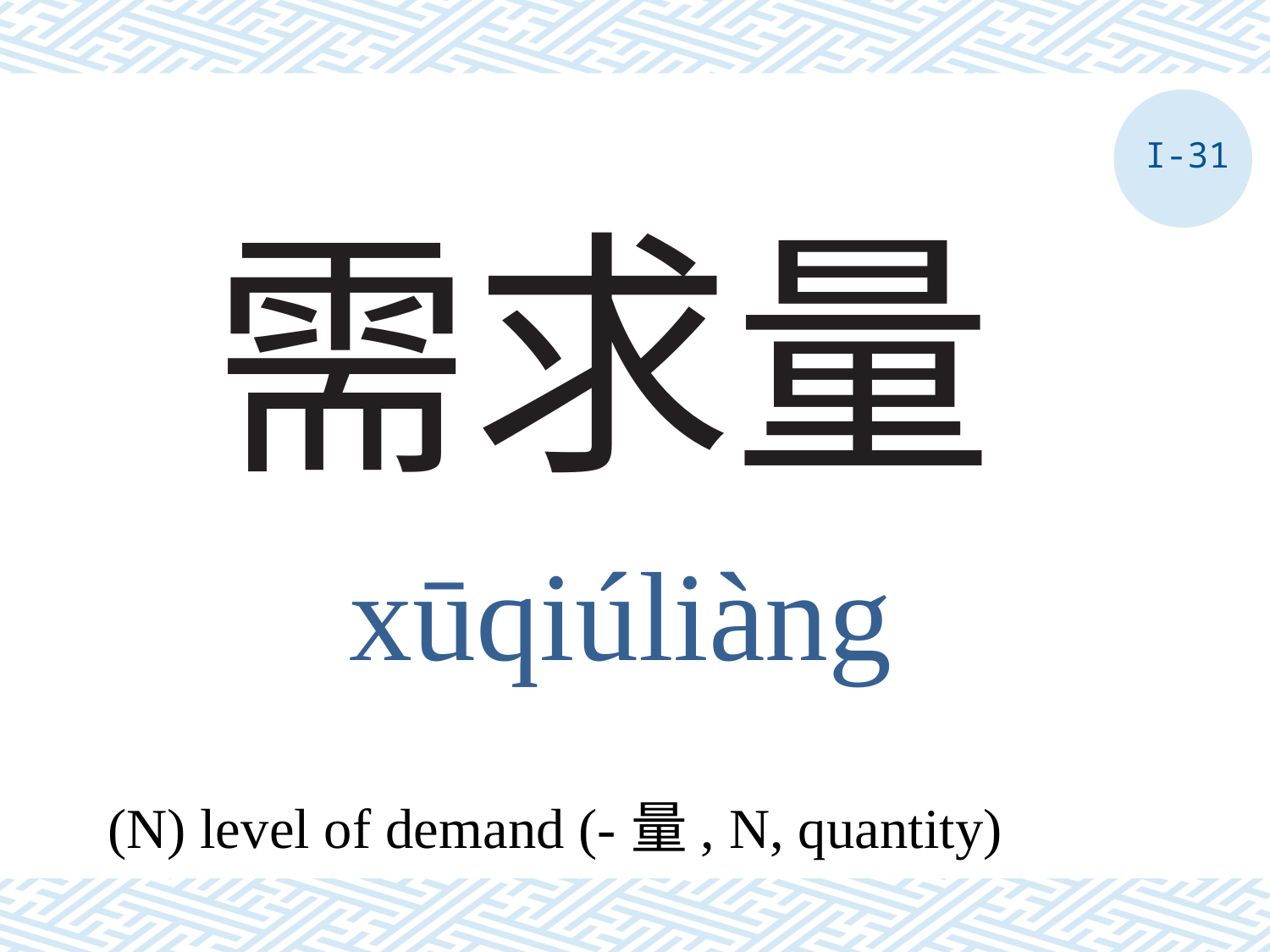

I-31

# 需求量
xūqiúliàng
(N) level of demand (-量, N, quantity)